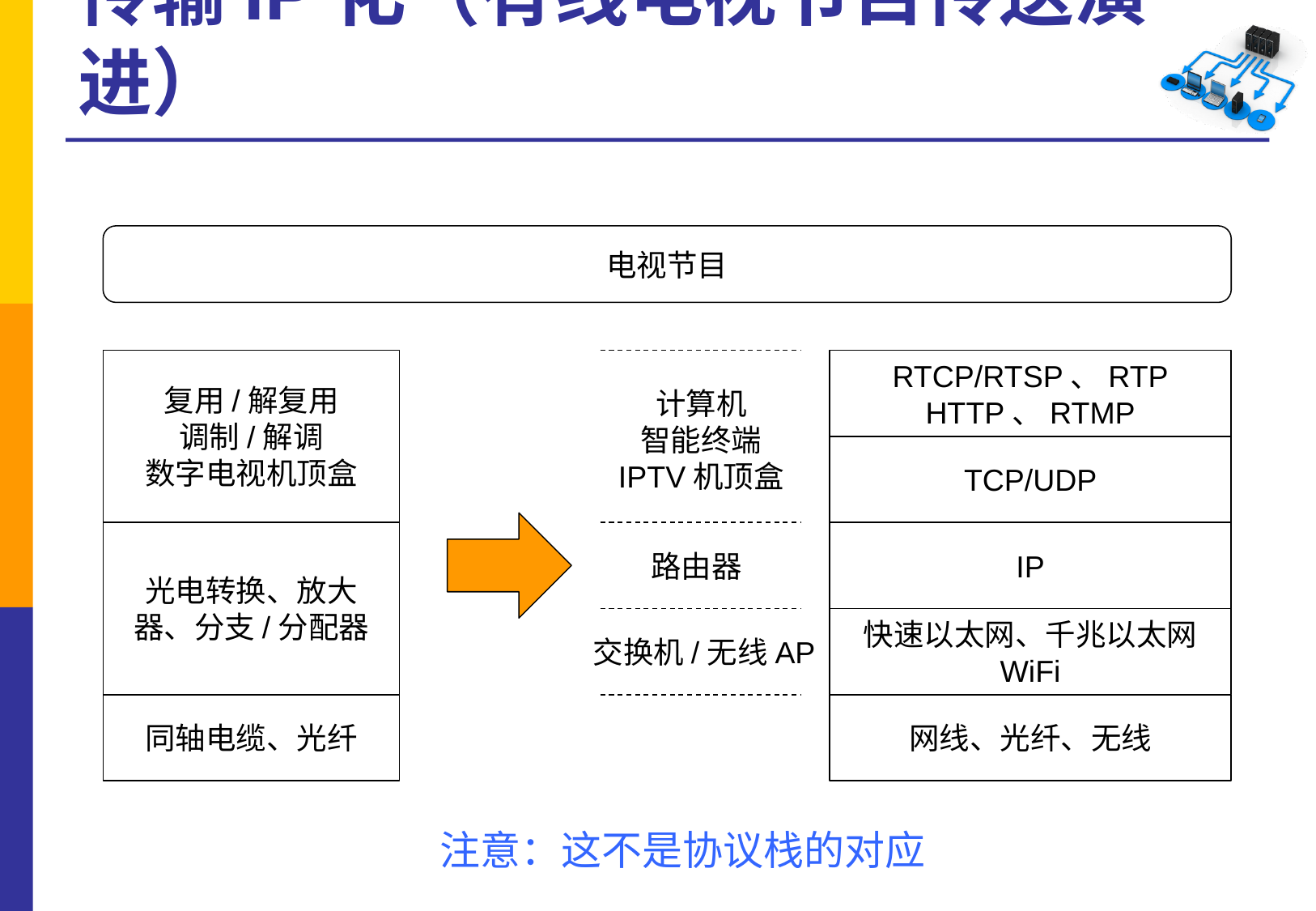

# 传输IP化（有线电视节目传送演进）
电视节目
复用/解复用
调制/解调
数字电视机顶盒
RTCP/RTSP、RTP
HTTP、RTMP
TCP/UDP
IP
快速以太网、千兆以太网
WiFi
网线、光纤、无线
计算机
智能终端
IPTV机顶盒

光电转换、放大器、分支/分配器
路由器
交换机/无线AP
同轴电缆、光纤
注意：这不是协议栈的对应